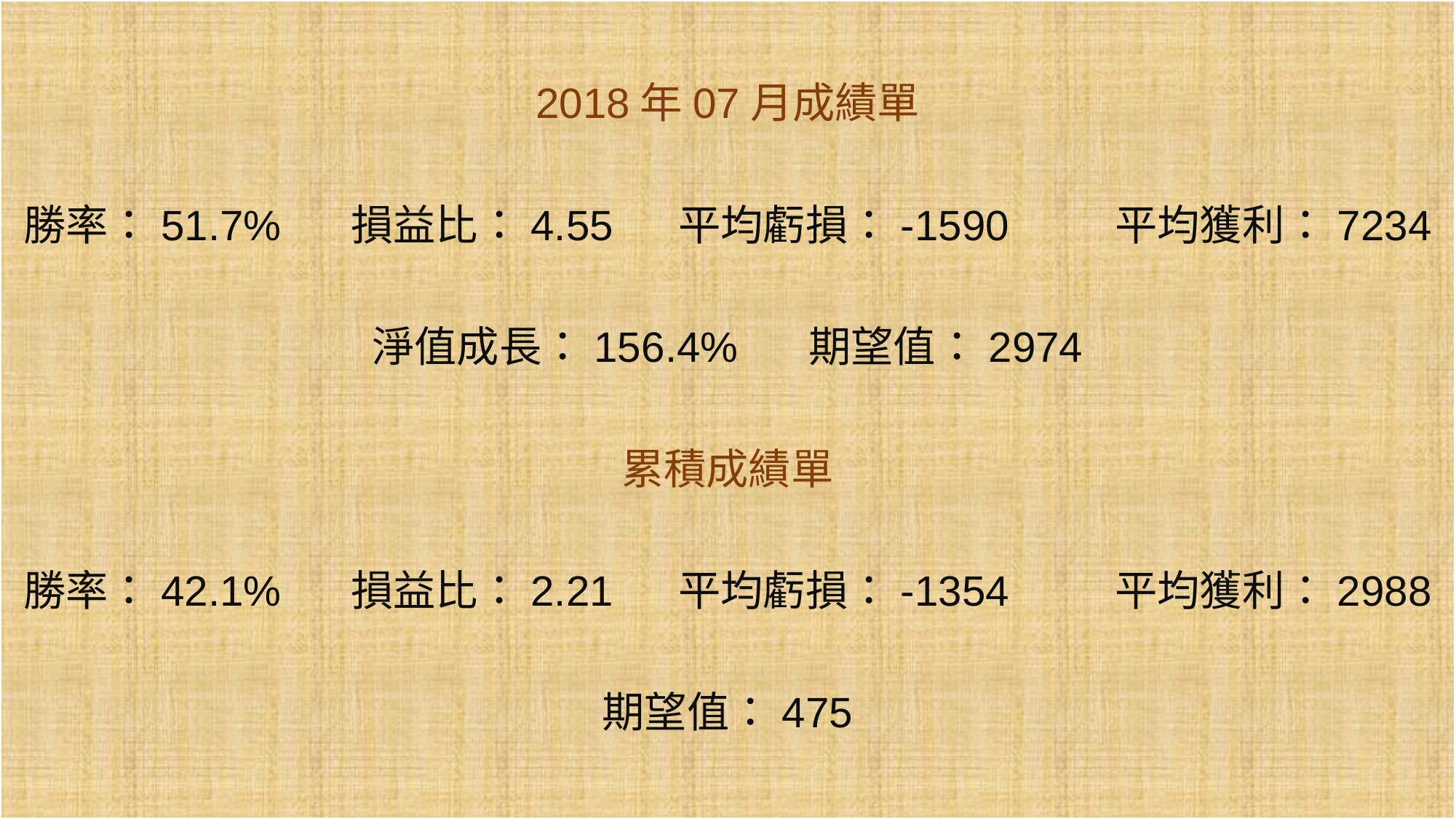

2018年07月成績單

勝率：51.7%	損益比：4.55	平均虧損：-1590	平均獲利：7234

淨值成長：156.4%	期望值：2974

累積成績單

勝率：42.1%	損益比：2.21	平均虧損：-1354	平均獲利：2988

期望值：475